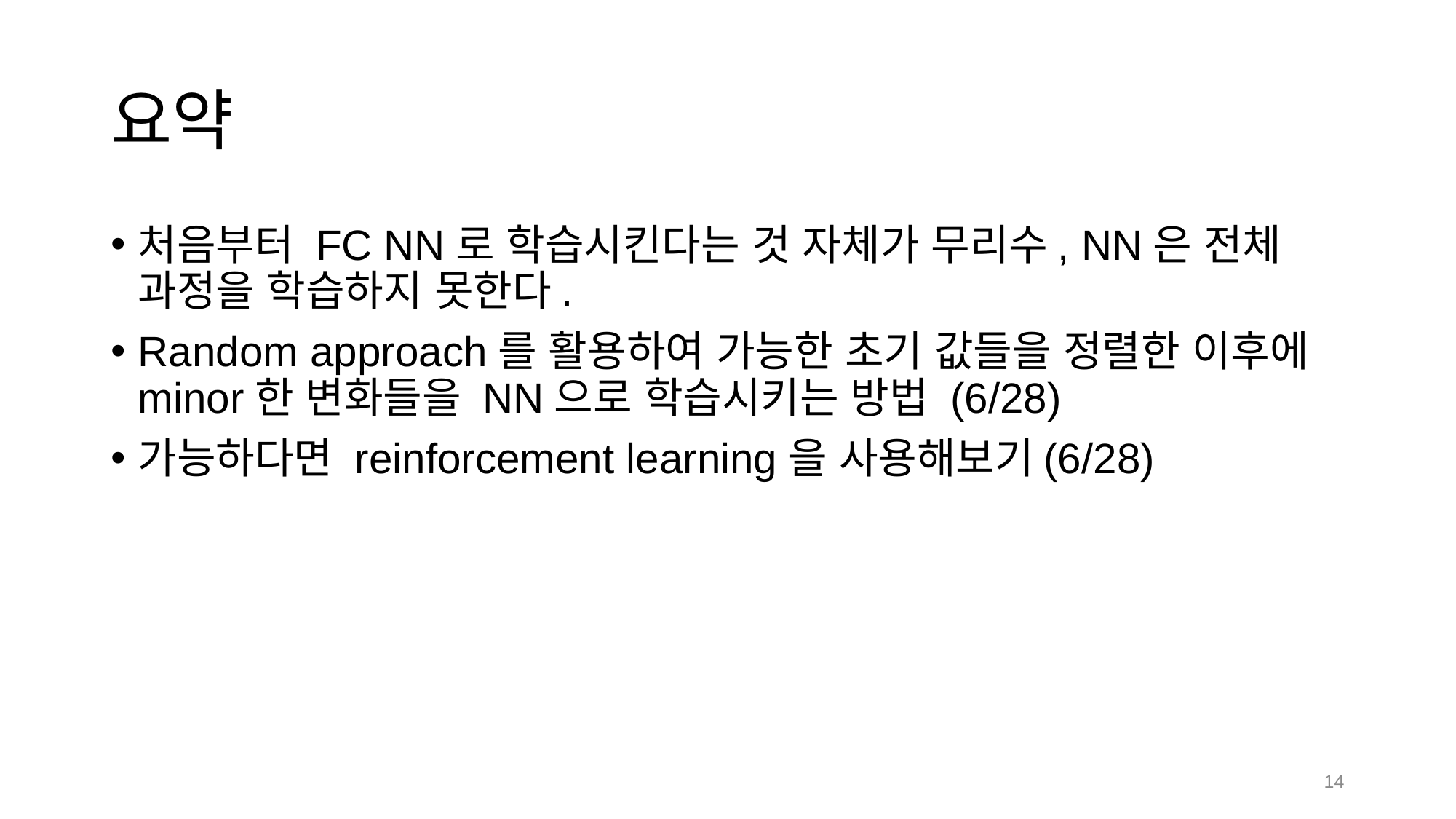

# 요약
처음부터 FC NN로 학습시킨다는 것 자체가 무리수, NN은 전체 과정을 학습하지 못한다.
Random approach를 활용하여 가능한 초기 값들을 정렬한 이후에 minor한 변화들을 NN으로 학습시키는 방법 (6/28)
가능하다면 reinforcement learning을 사용해보기(6/28)
14